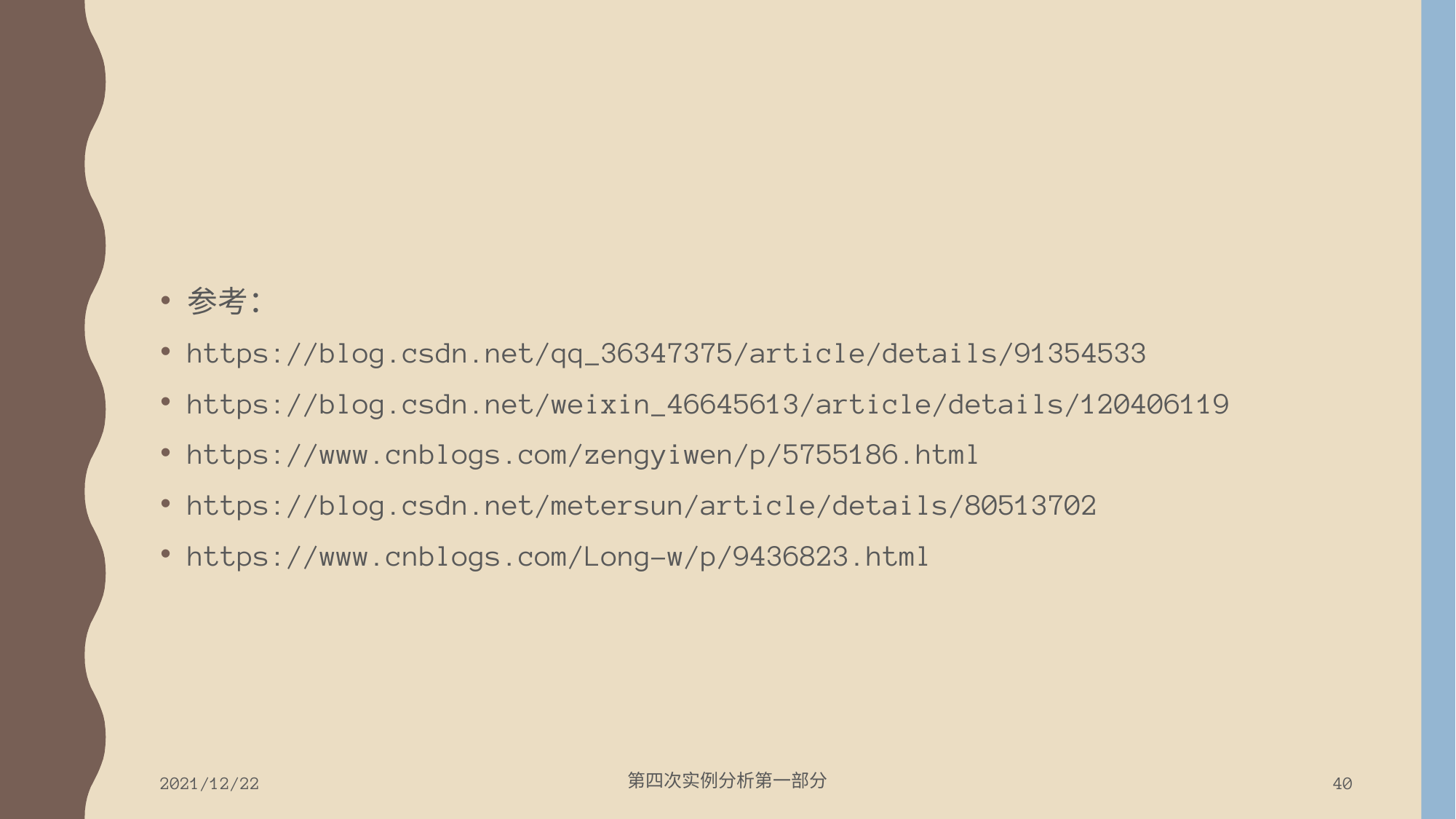

#
参考：
https://blog.csdn.net/qq_36347375/article/details/91354533
https://blog.csdn.net/weixin_46645613/article/details/120406119
https://www.cnblogs.com/zengyiwen/p/5755186.html
https://blog.csdn.net/metersun/article/details/80513702
https://www.cnblogs.com/Long-w/p/9436823.html

2021/12/22
第四次实例分析第一部分
40